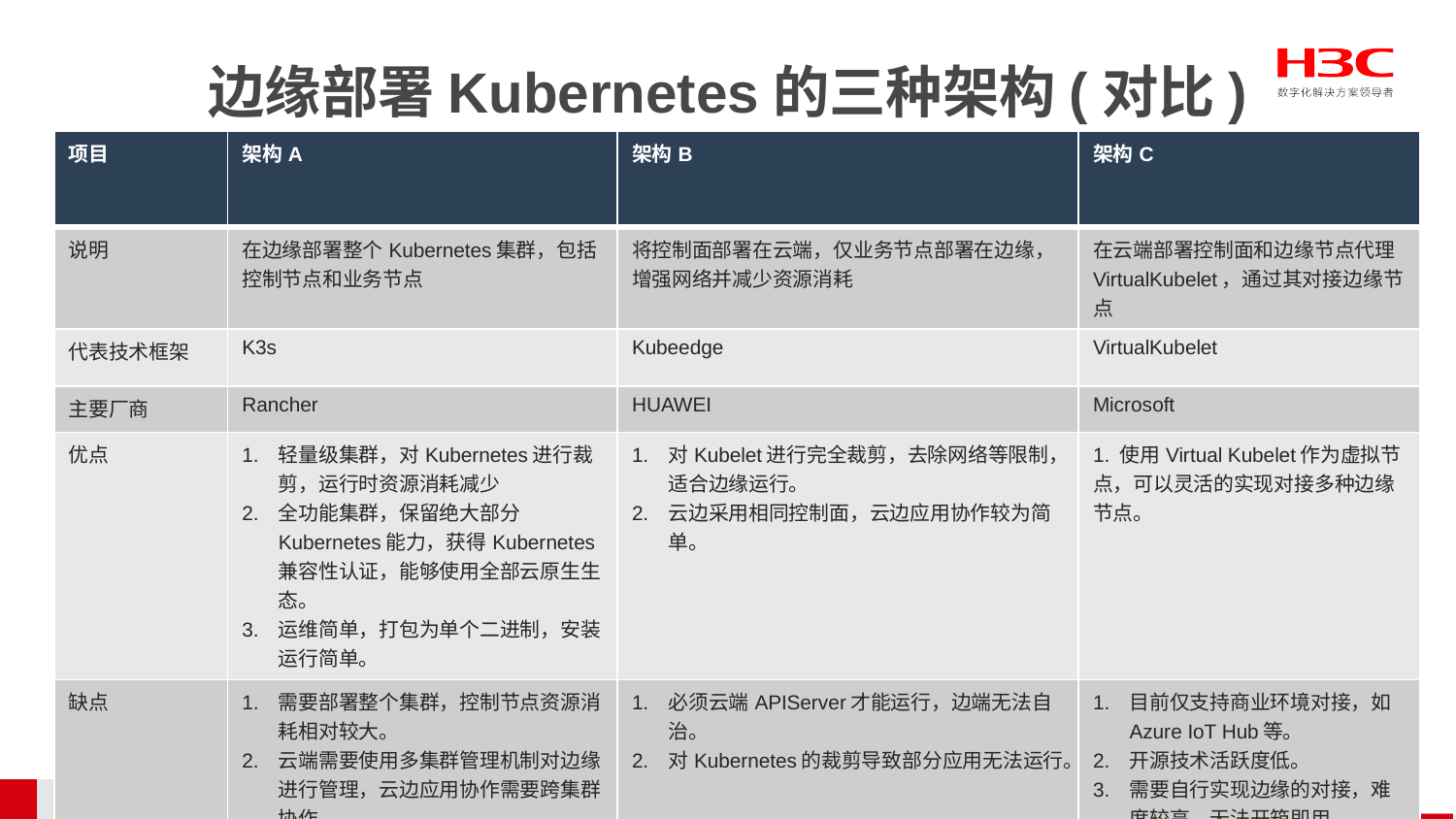

# 边缘部署Kubernetes的三种架构(对比)

| 项目 | 架构A | 架构B | 架构C |
| --- | --- | --- | --- |
| 说明 | 在边缘部署整个Kubernetes集群，包括控制节点和业务节点 | 将控制面部署在云端，仅业务节点部署在边缘，增强网络并减少资源消耗 | 在云端部署控制面和边缘节点代理VirtualKubelet，通过其对接边缘节点 |
| 代表技术框架 | K3s | Kubeedge | VirtualKubelet |
| 主要厂商 | Rancher | HUAWEI | Microsoft |
| 优点 | 轻量级集群，对Kubernetes进行裁剪，运行时资源消耗减少 全功能集群，保留绝大部分Kubernetes能力，获得Kubernetes兼容性认证，能够使用全部云原生生态。 运维简单，打包为单个二进制，安装运行简单。 | 对Kubelet进行完全裁剪，去除网络等限制，适合边缘运行。 云边采用相同控制面，云边应用协作较为简单。 | 1. 使用Virtual Kubelet作为虚拟节点，可以灵活的实现对接多种边缘节点。 |
| 缺点 | 需要部署整个集群，控制节点资源消耗相对较大。 云端需要使用多集群管理机制对边缘进行管理，云边应用协作需要跨集群协作。 | 必须云端APIServer才能运行，边端无法自治。 对Kubernetes的裁剪导致部分应用无法运行。 | 目前仅支持商业环境对接，如Azure IoT Hub等。 开源技术活跃度低。 需要自行实现边缘的对接，难度较高，无法开箱即用。 |